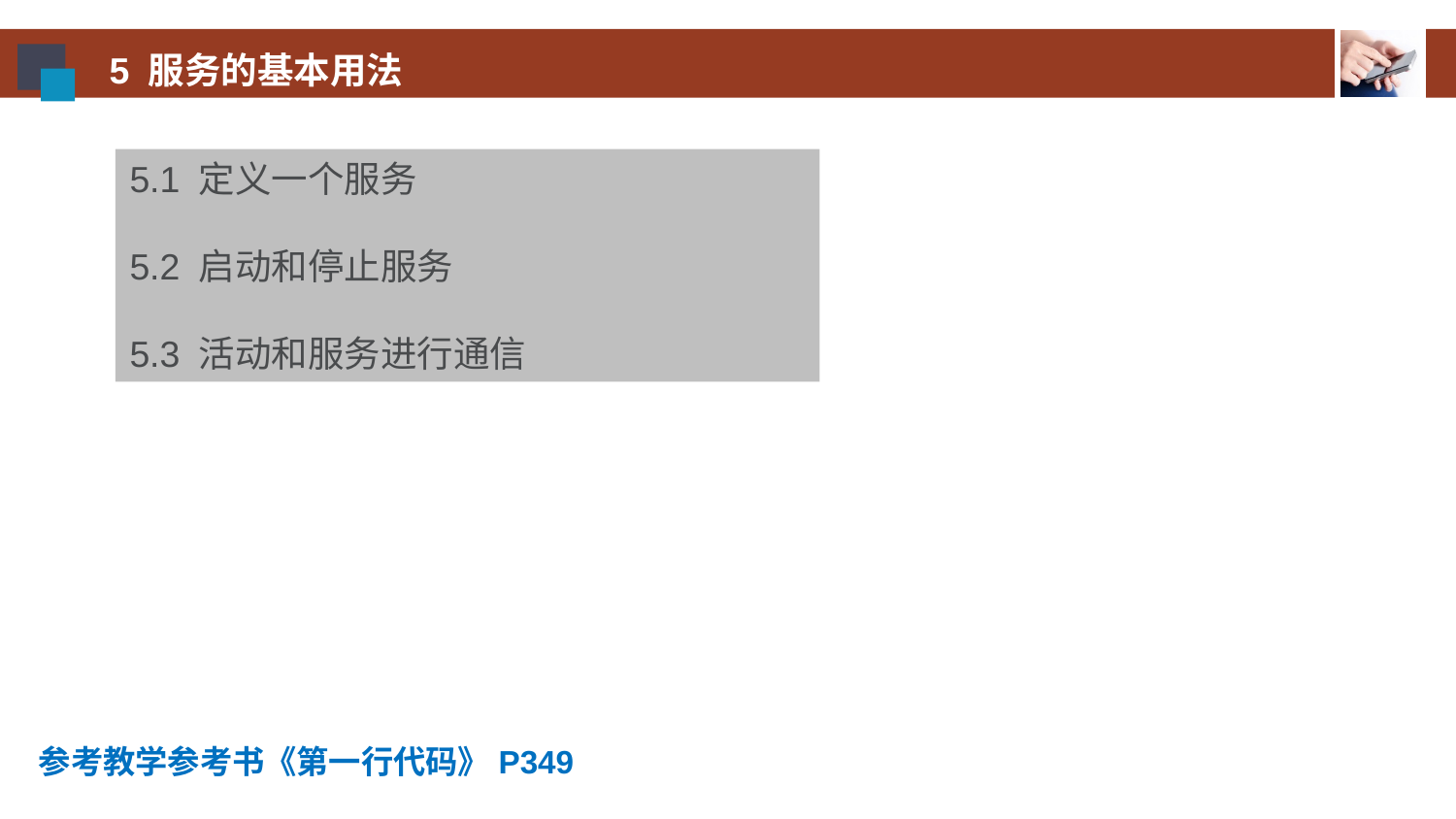

5 服务的基本用法

5.1 定义一个服务

5.2 启动和停止服务

5.3 活动和服务进行通信
参考教学参考书《第一行代码》P349